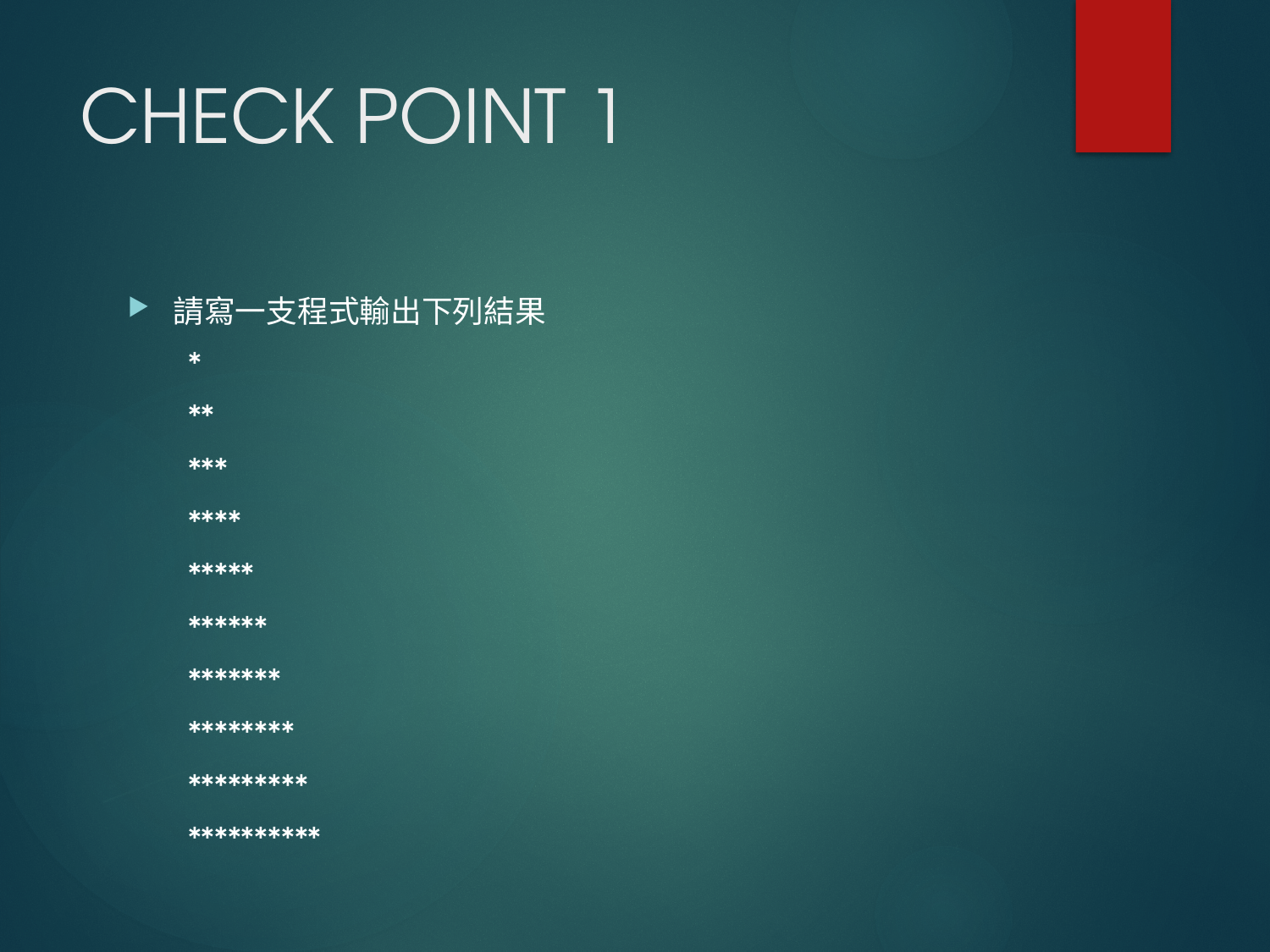

# CHECK POINT 1
請寫一支程式輸出下列結果
*
**
***
****
*****
******
*******
********
*********
**********